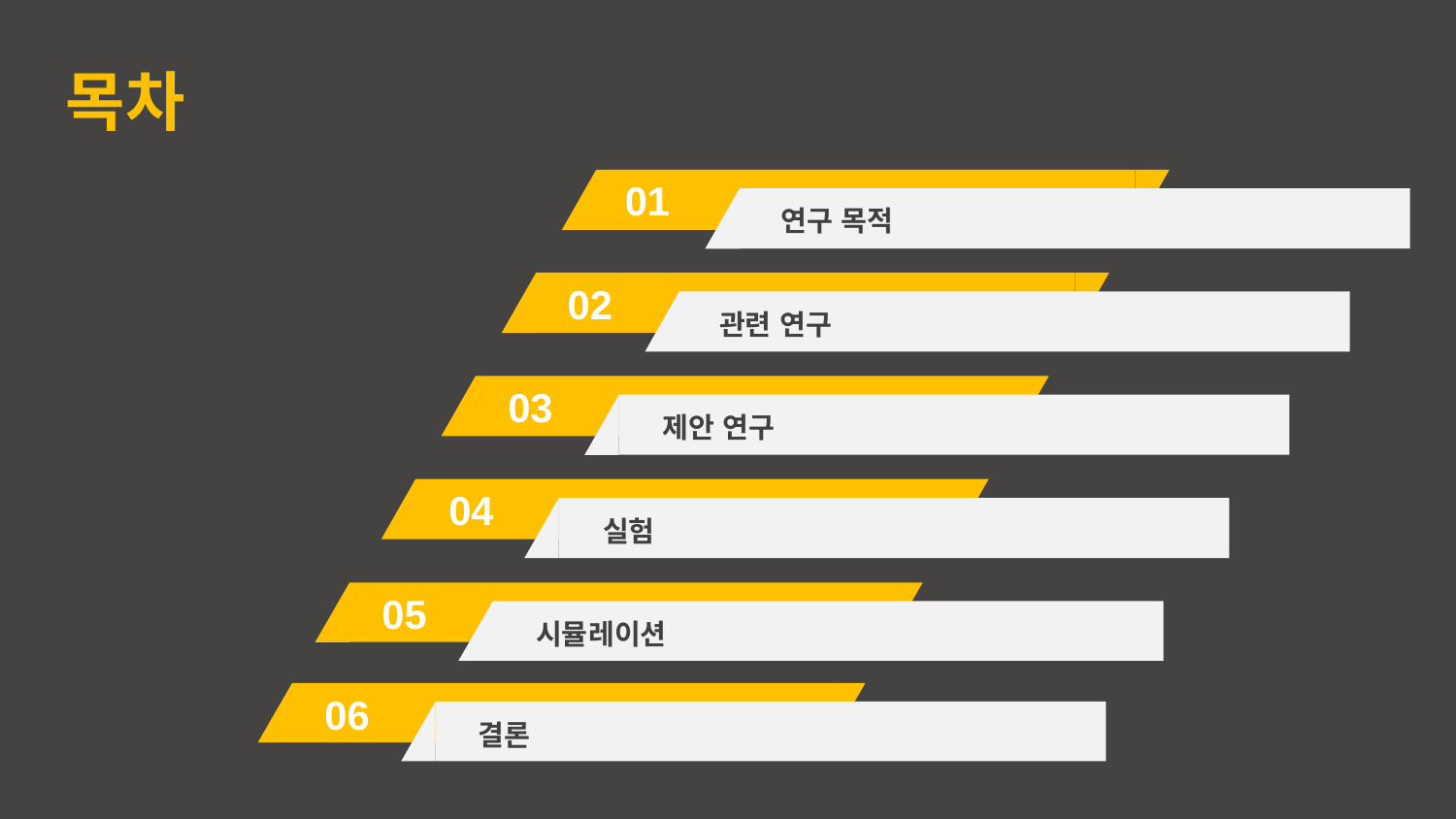

목차
01

연구 목적
02

관련 연구
03

제안 연구
04

실험
05

시뮬레이션
06

결론